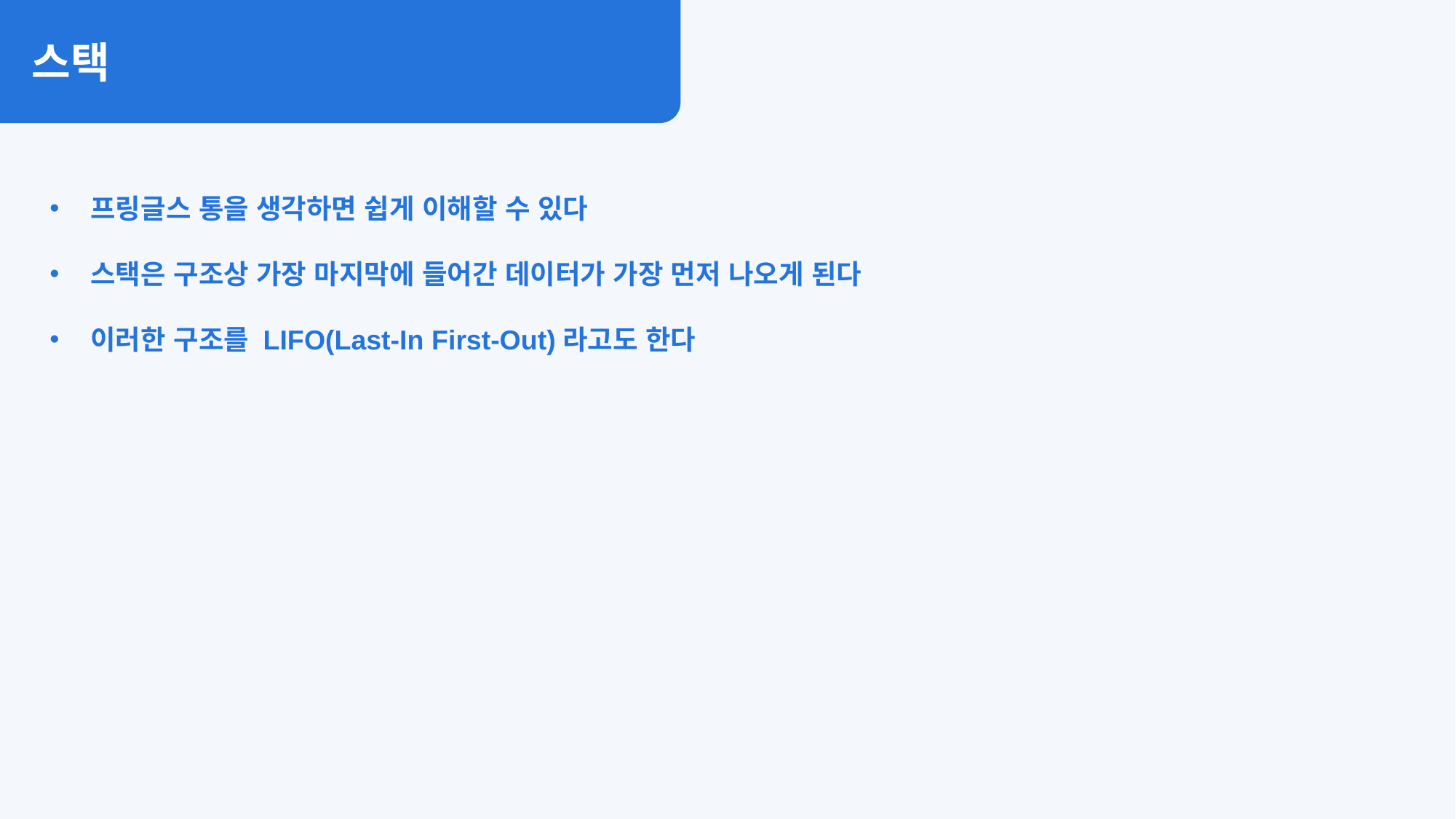

스택
프링글스 통을 생각하면 쉽게 이해할 수 있다
스택은 구조상 가장 마지막에 들어간 데이터가 가장 먼저 나오게 된다
이러한 구조를 LIFO(Last-In First-Out)라고도 한다